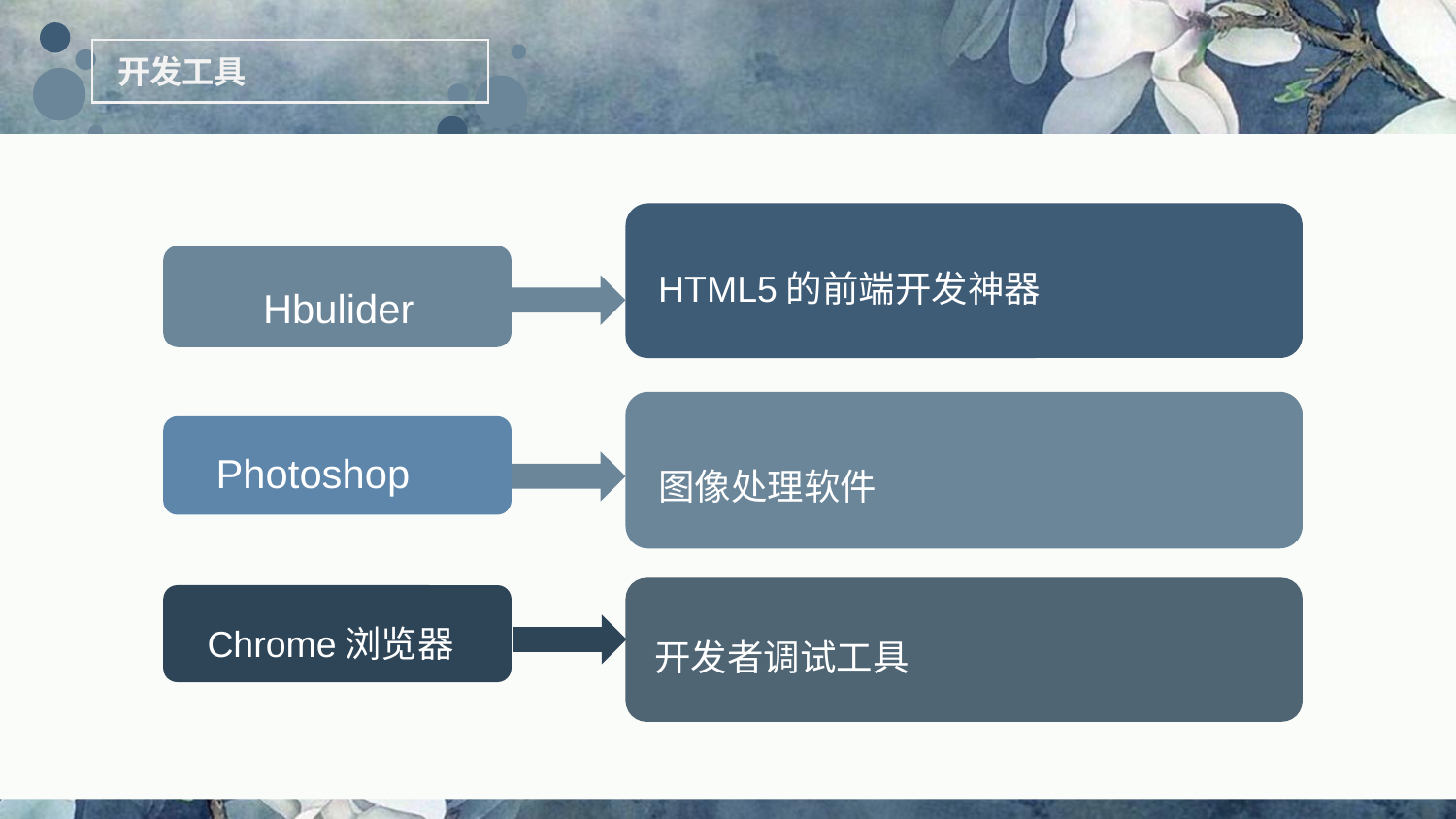

# 开发工具

HTML5的前端开发神器

Hbulider

图像处理软件

Photoshop

开发者调试工具

Chrome浏览器